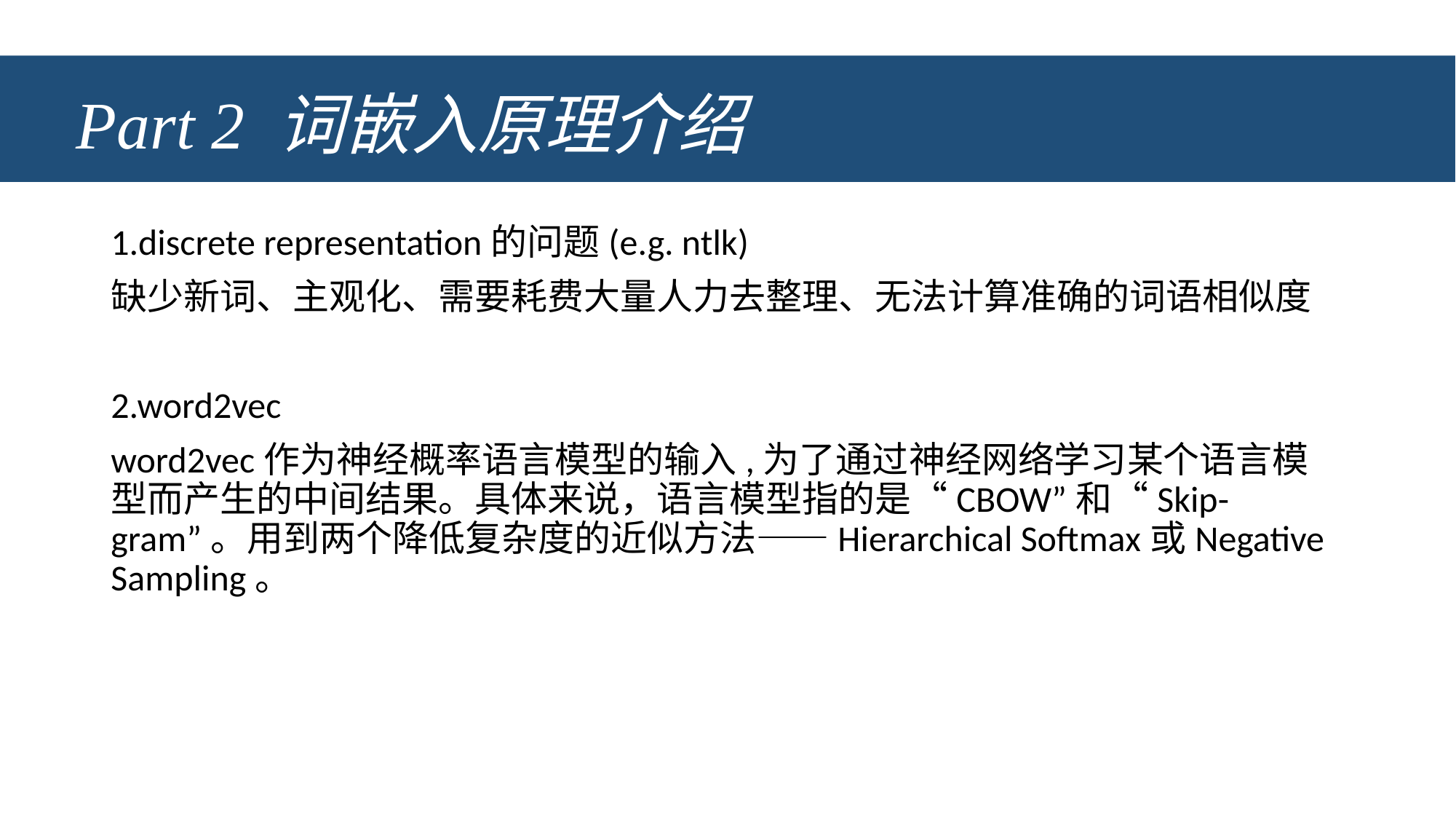

# Part 2 词嵌入原理介绍

1.discrete representation的问题(e.g. ntlk)
缺少新词、主观化、需要耗费大量人力去整理、无法计算准确的词语相似度

2.word2vec
word2vec作为神经概率语言模型的输入,为了通过神经网络学习某个语言模型而产生的中间结果。具体来说，语言模型指的是“CBOW”和“Skip-gram”。用到两个降低复杂度的近似方法——Hierarchical Softmax或Negative Sampling。